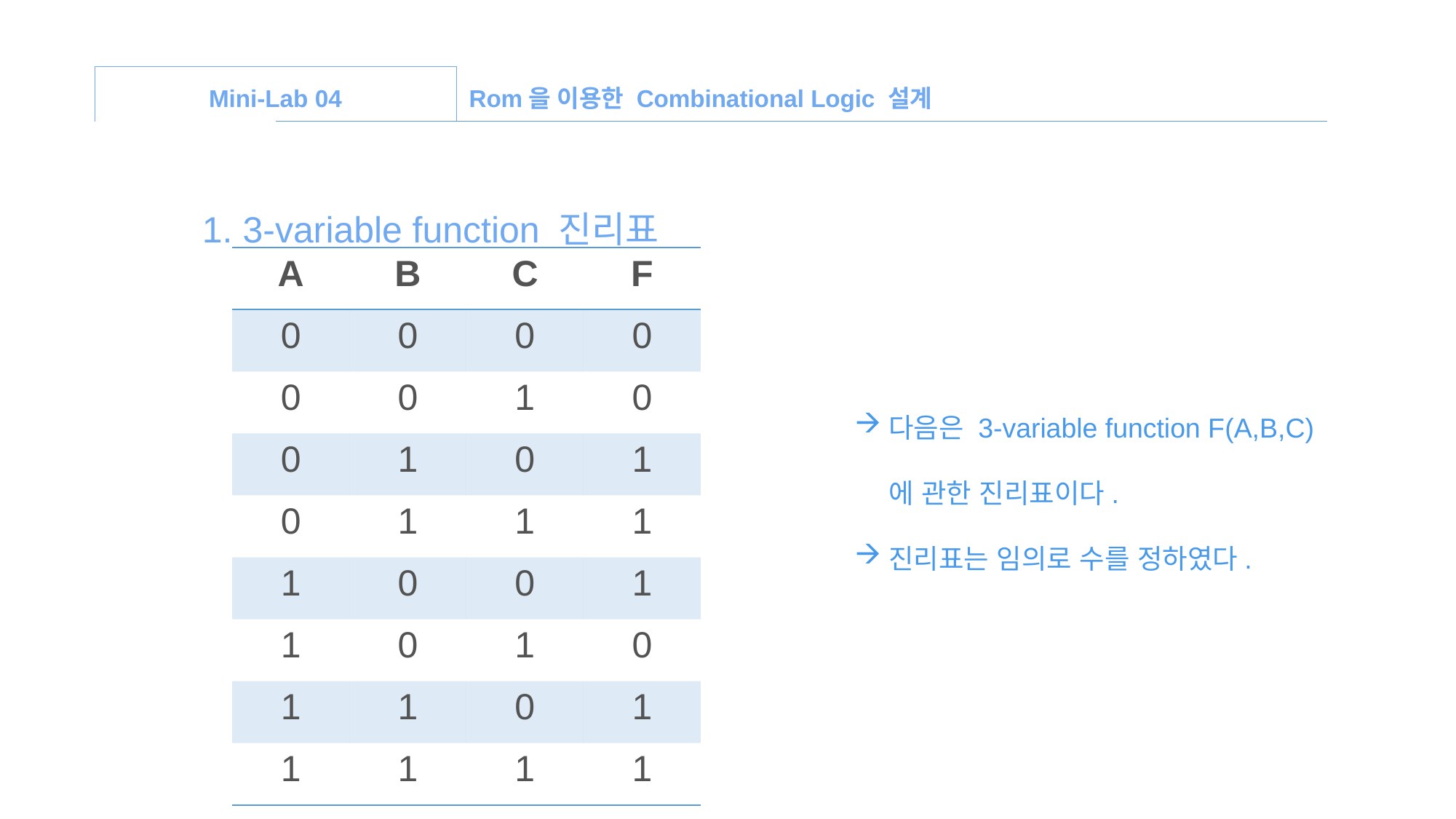

Mini-Lab 04
Rom을 이용한 Combinational Logic 설계
1. 3-variable function 진리표
| A | B | C | F |
| --- | --- | --- | --- |
| 0 | 0 | 0 | 0 |
| 0 | 0 | 1 | 0 |
| 0 | 1 | 0 | 1 |
| 0 | 1 | 1 | 1 |
| 1 | 0 | 0 | 1 |
| 1 | 0 | 1 | 0 |
| 1 | 1 | 0 | 1 |
| 1 | 1 | 1 | 1 |
다음은 3-variable function F(A,B,C)에 관한 진리표이다.
진리표는 임의로 수를 정하였다.